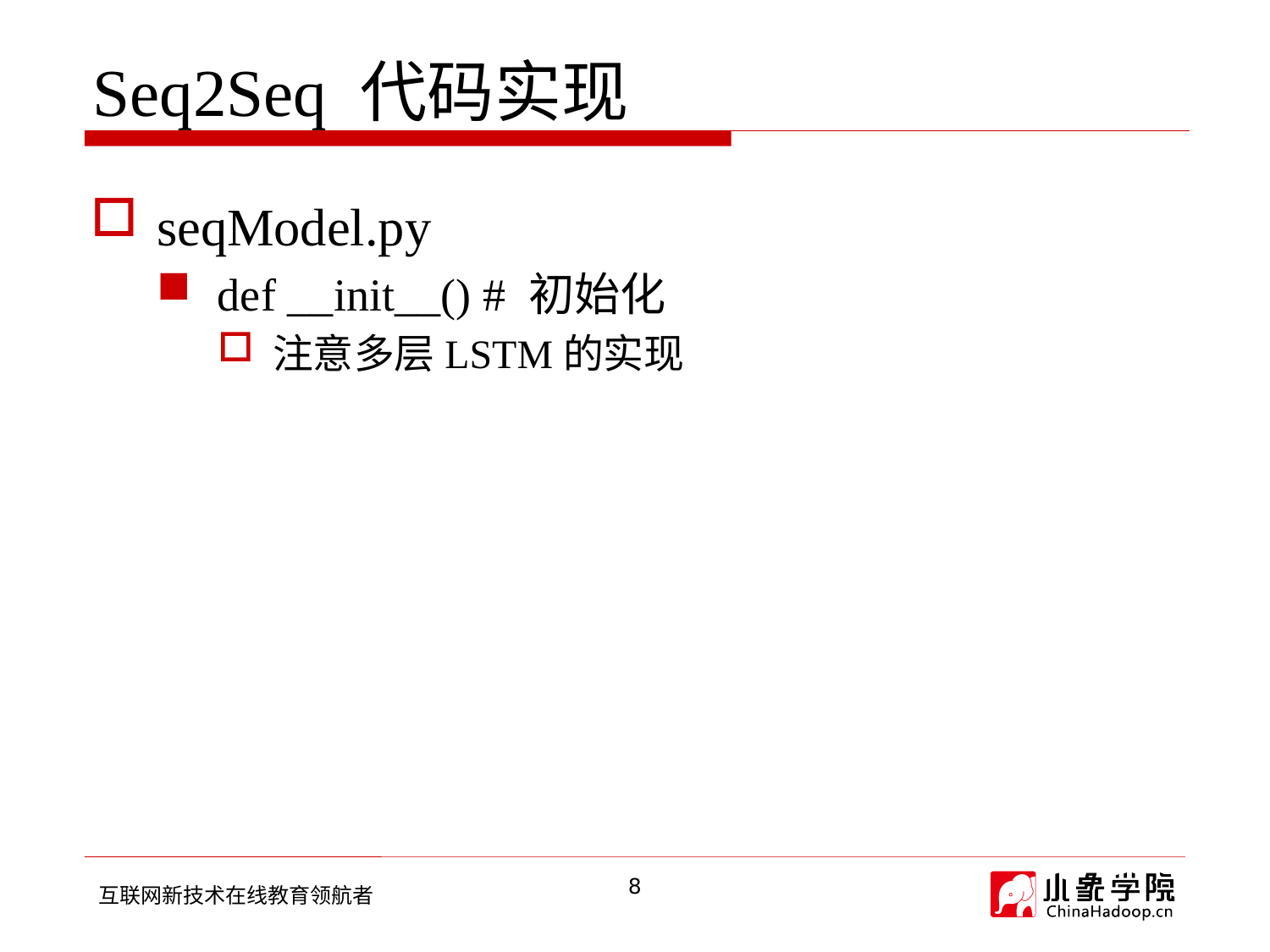

# Seq2Seq 代码实现
seqModel.py
def __init__() # 初始化
注意多层LSTM的实现
8